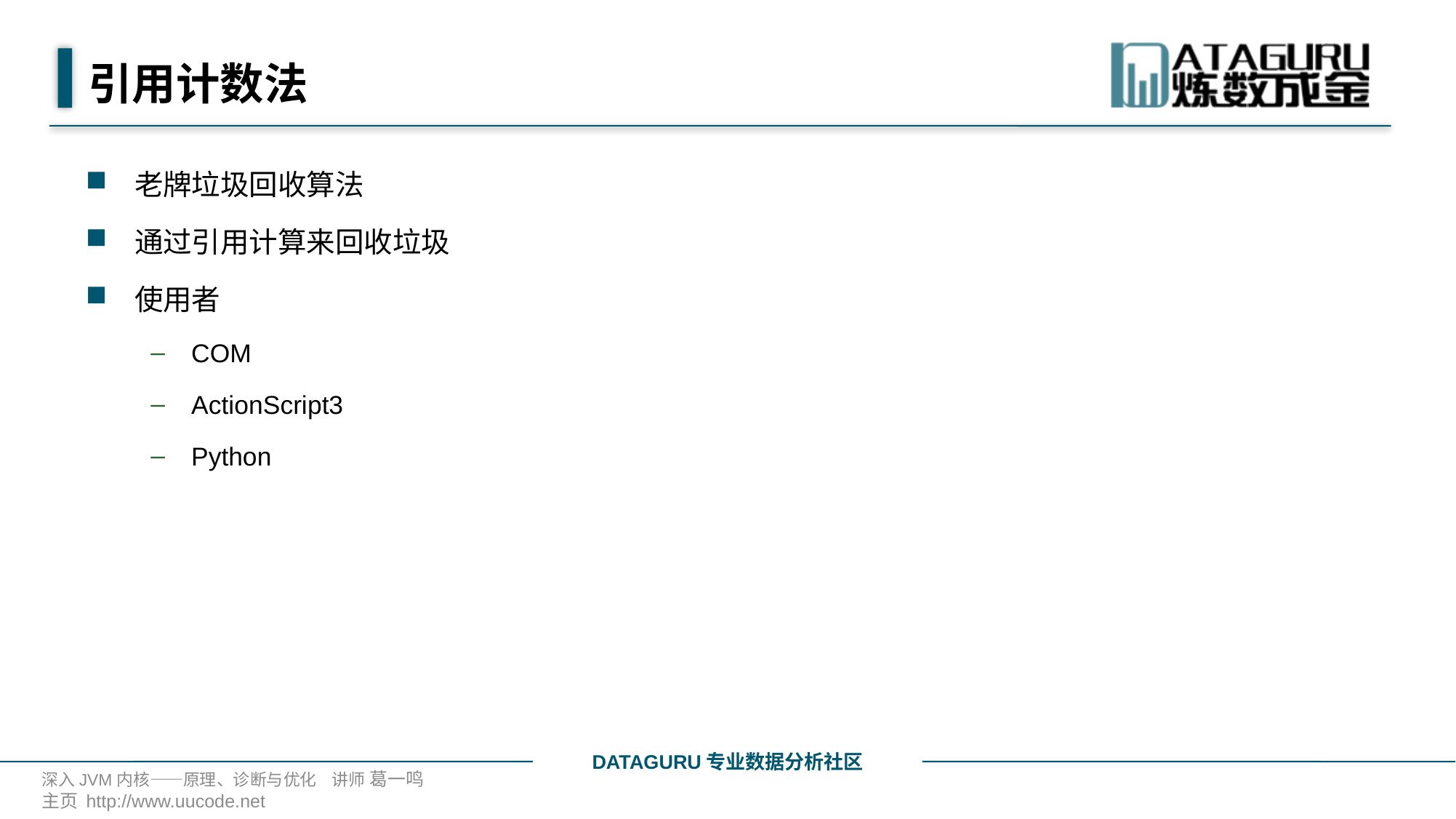

# 引用计数法
老牌垃圾回收算法
通过引用计算来回收垃圾
使用者
COM
ActionScript3
Python